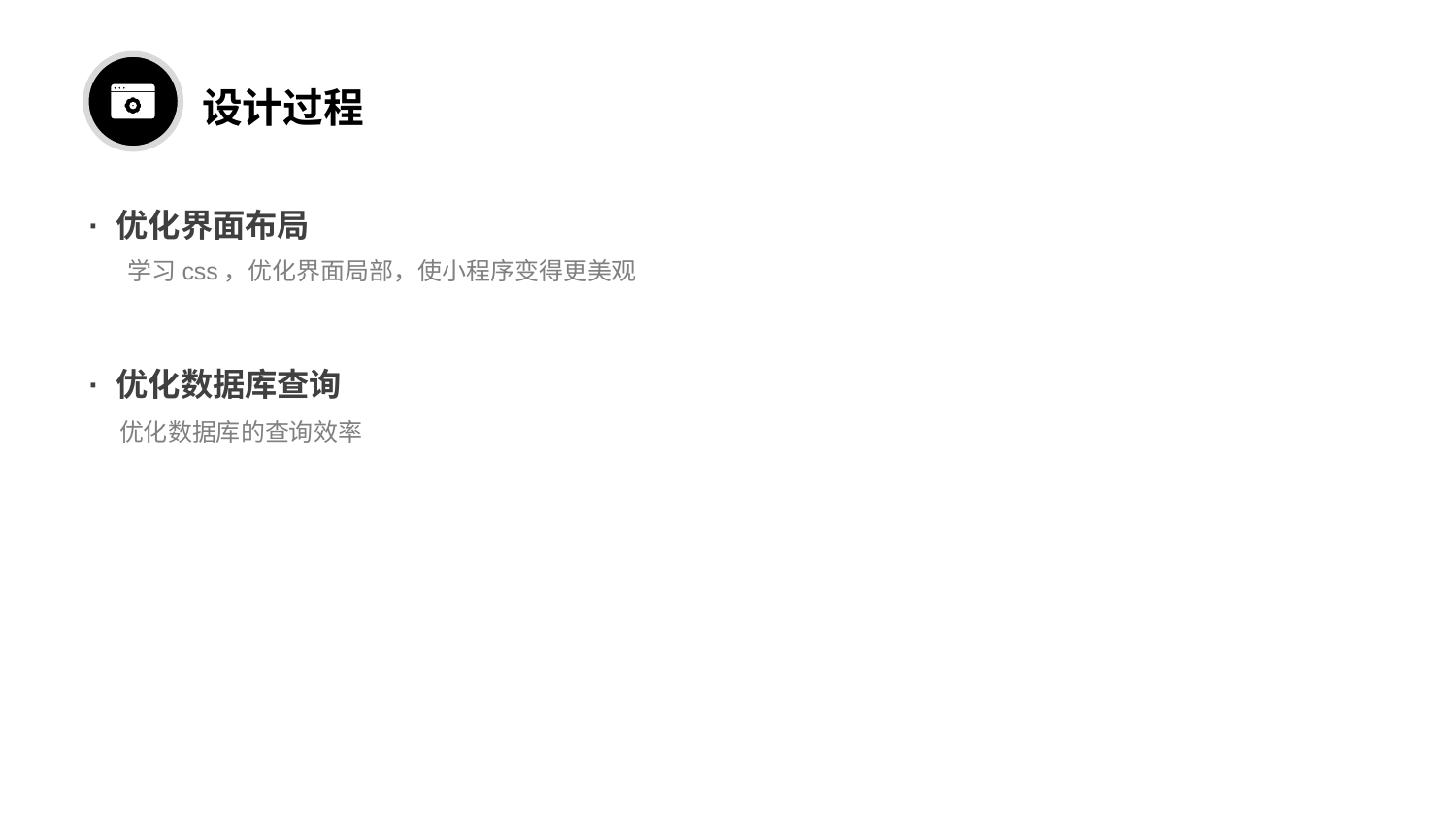

设计过程

· 优化界面布局
学习css，优化界面局部，使小程序变得更美观
· 优化数据库查询
优化数据库的查询效率